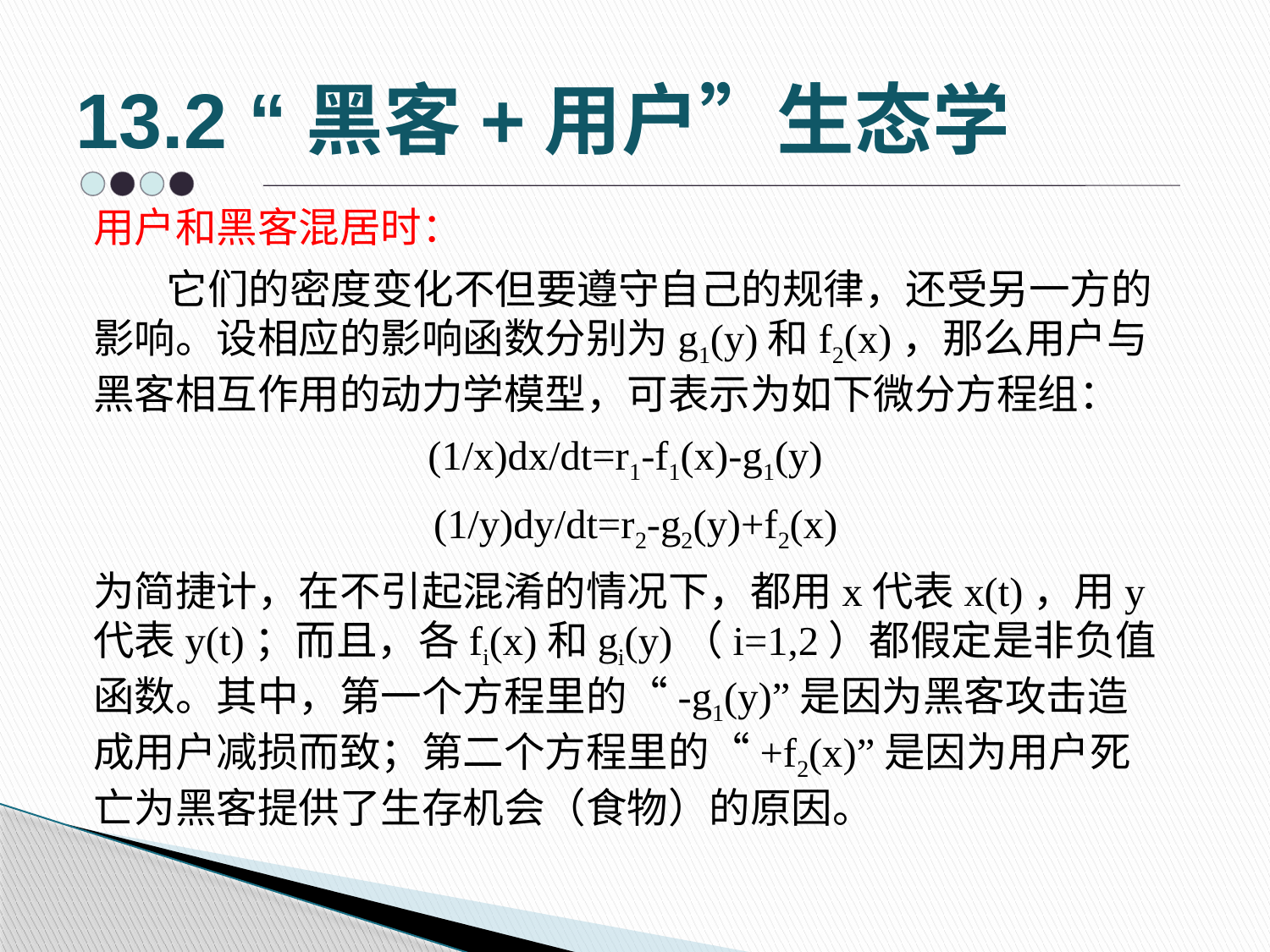

# 13.2 “黑客+用户”生态学

用户和黑客混居时：
       它们的密度变化不但要遵守自己的规律，还受另一方的影响。设相应的影响函数分别为g1(y)和f2(x)，那么用户与黑客相互作用的动力学模型，可表示为如下微分方程组：
(1/x)dx/dt=r1-f1(x)-g1(y)
 (1/y)dy/dt=r2-g2(y)+f2(x)
为简捷计，在不引起混淆的情况下，都用x代表x(t)，用y代表y(t)；而且，各fi(x)和gi(y)（i=1,2）都假定是非负值函数。其中，第一个方程里的“-g1(y)”是因为黑客攻击造成用户减损而致；第二个方程里的“+f2(x)”是因为用户死亡为黑客提供了生存机会（食物）的原因。